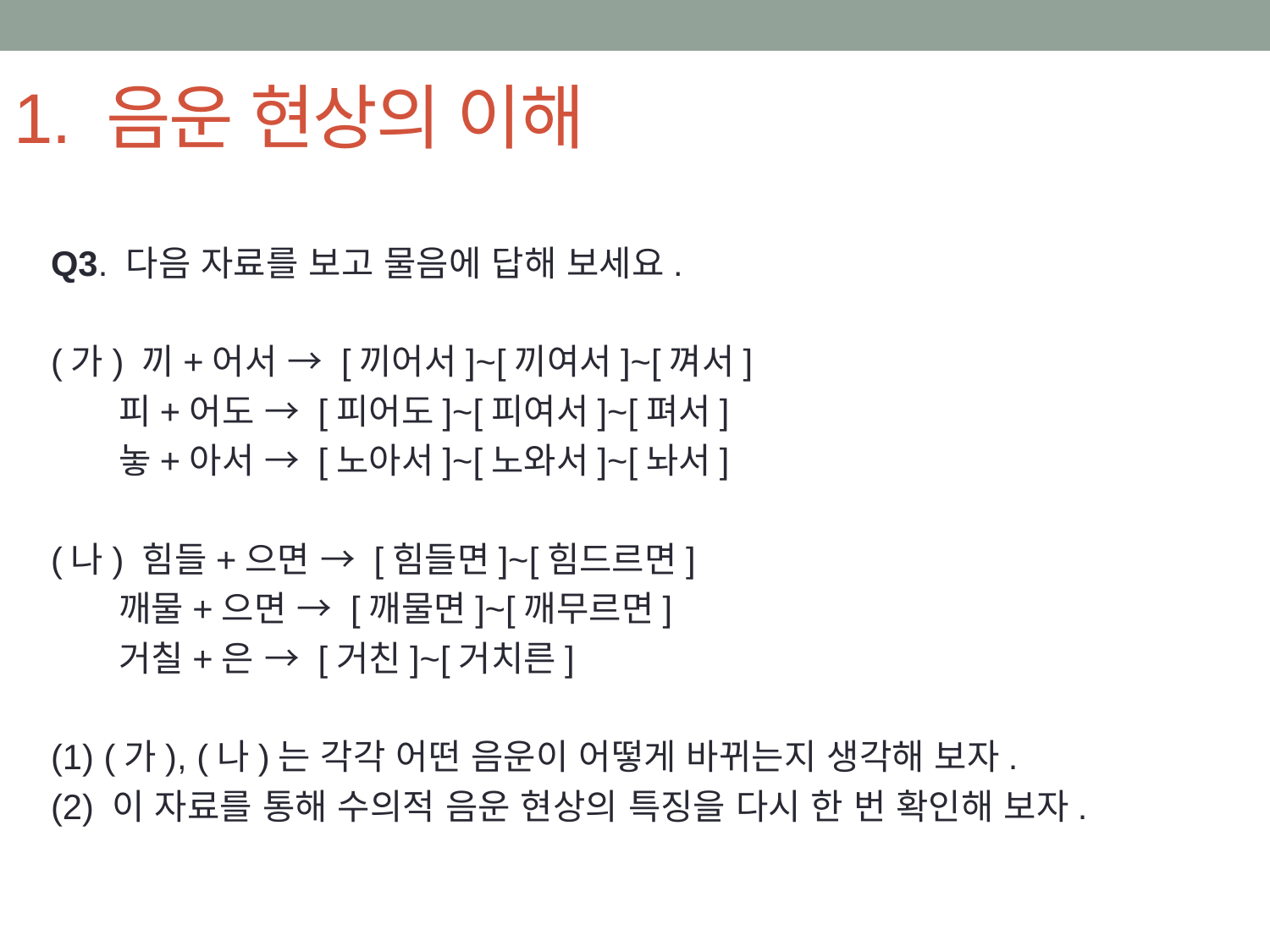

# 1. 음운 현상의 이해

Q3. 다음 자료를 보고 물음에 답해 보세요.

(가) 끼+어서 → [끼어서]~[끼여서]~[껴서]
      피+어도 → [피어도]~[피여서]~[펴서]
      놓+아서 → [노아서]~[노와서]~[놔서]

(나) 힘들+으면 → [힘들면]~[힘드르면]
      깨물+으면 → [깨물면]~[깨무르면]
      거칠+은 → [거친]~[거치른]

(1) (가), (나)는 각각 어떤 음운이 어떻게 바뀌는지 생각해 보자.
(2) 이 자료를 통해 수의적 음운 현상의 특징을 다시 한 번 확인해 보자.